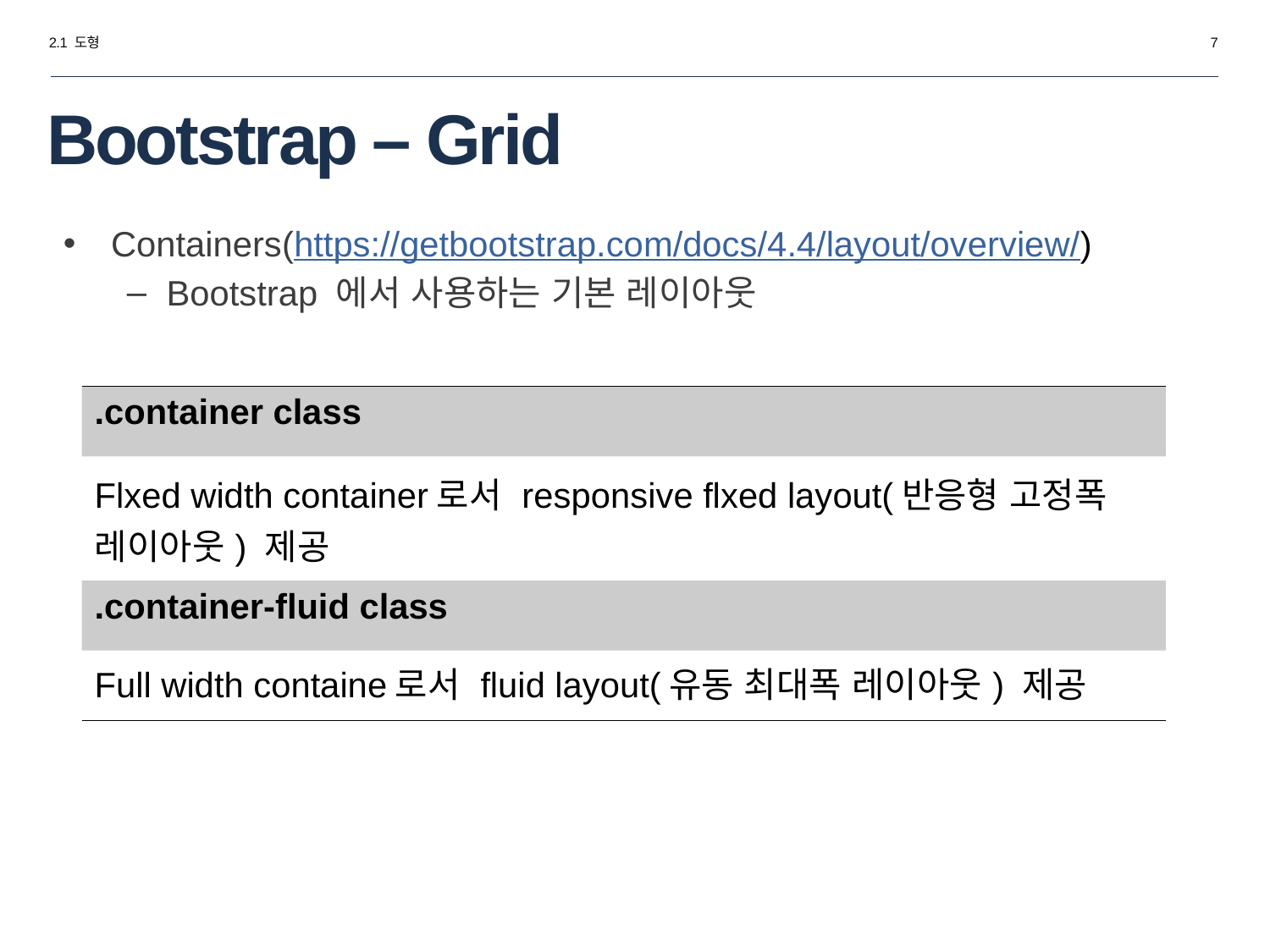

2.1 도형
7
# Bootstrap – Grid
Containers(https://getbootstrap.com/docs/4.4/layout/overview/)
Bootstrap 에서 사용하는 기본 레이아웃
| .container class |
| --- |
| Flxed width container로서 responsive flxed layout(반응형 고정폭 레이아웃) 제공 |
| .container-fluid class |
| Full width containe로서 fluid layout(유동 최대폭 레이아웃) 제공 |